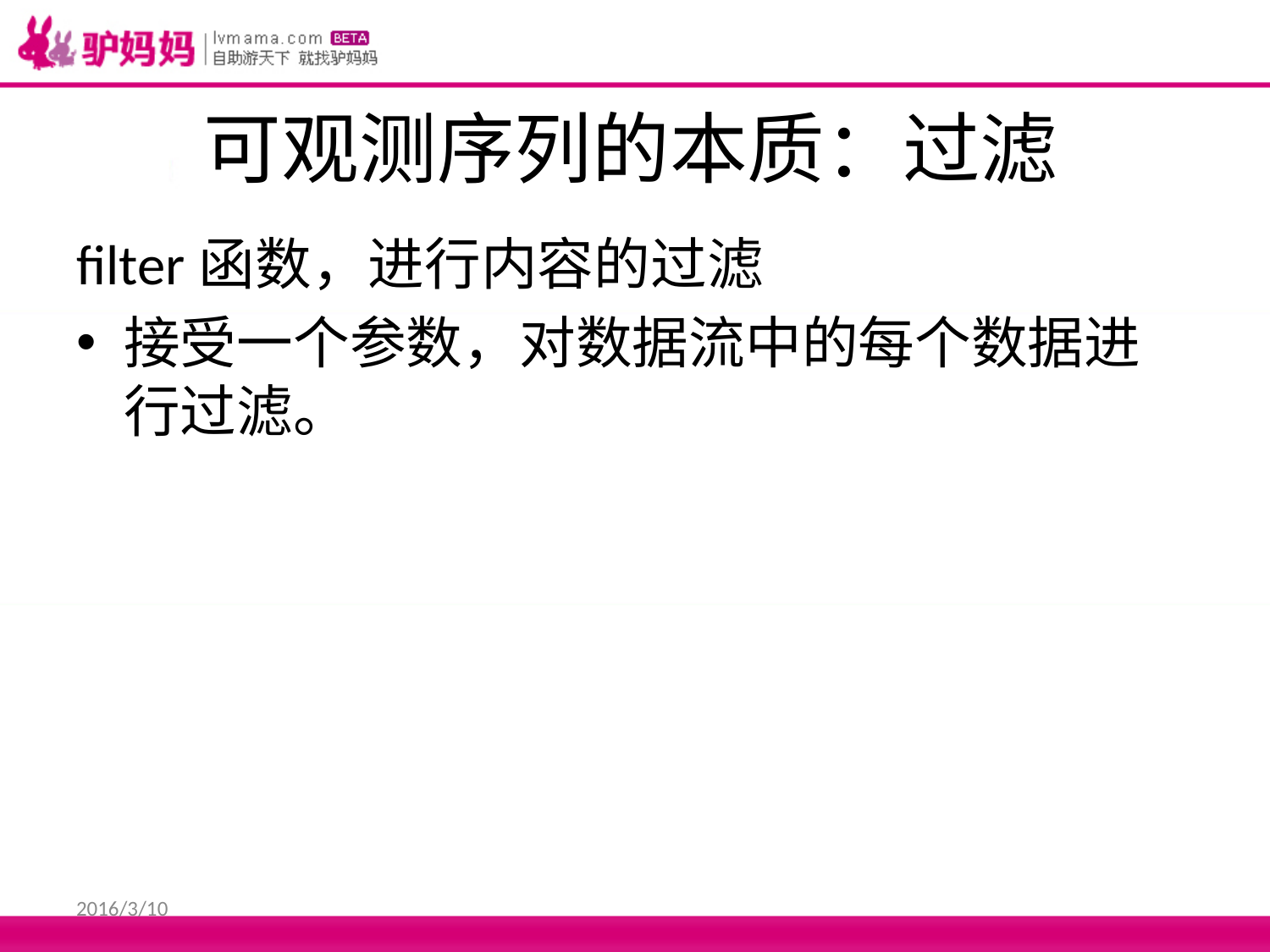

# 可观测序列的本质：过滤
filter函数，进行内容的过滤
接受一个参数，对数据流中的每个数据进行过滤。
2016/3/10